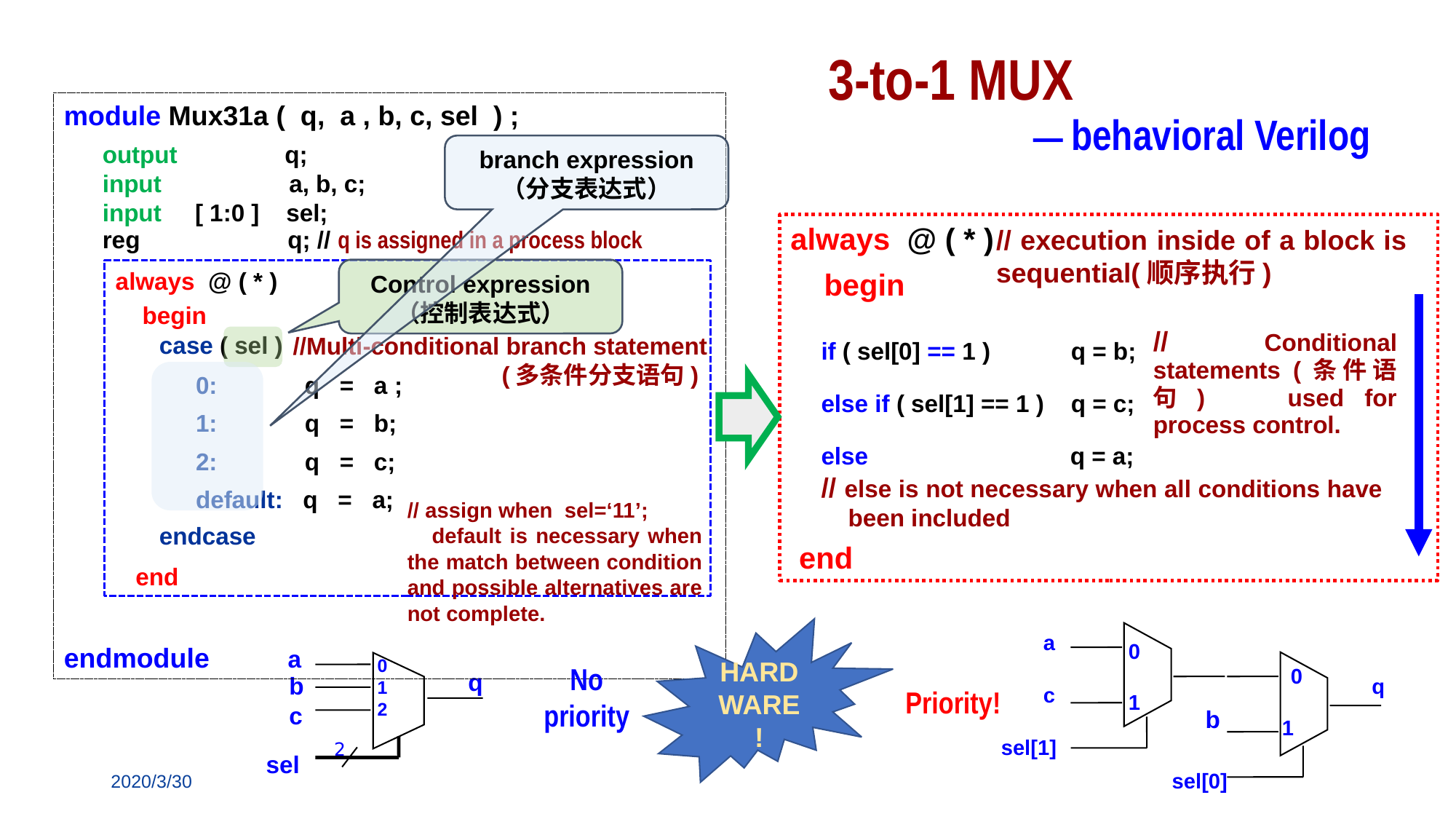

# 3-to-1 MUX
module Mux31a (  q,  a , b, c, sel  ) ;

endmodule
— behavioral Verilog
output                q;
input                   a, b, c;
input     [ 1:0 ]    sel;
branch expression
（分支表达式）
always  @ ( * )
    begin

 end
// execution inside of a block is sequential(顺序执行)
reg                      q; // q is assigned in a process block
Control expression
（控制表达式）
always  @ ( * )
    begin

   end
if ( sel[0] == 1 )            q = b;
else if ( sel[1] == 1 )    q = c;
else                              q = a;
// else is not necessary when all conditions have
    been included
// Conditional statements (条件语句)    used for process control.
case ( sel )

endcase
//Multi-conditional branch statement
                               (多条件分支语句)

0:             q   =   a ;
1:             q   =   b;
2:             q   =   c;
default:   q   =   a;

// assign when  sel=‘11’;
   default is necessary when the match between condition and possible alternatives are not complete.
HARDWARE!
a

c

sel[1]

0

0
q

1

b

1

sel[0]

a
0
1
2
q

b
c

2

sel

No priority
Priority!
2020/3/30